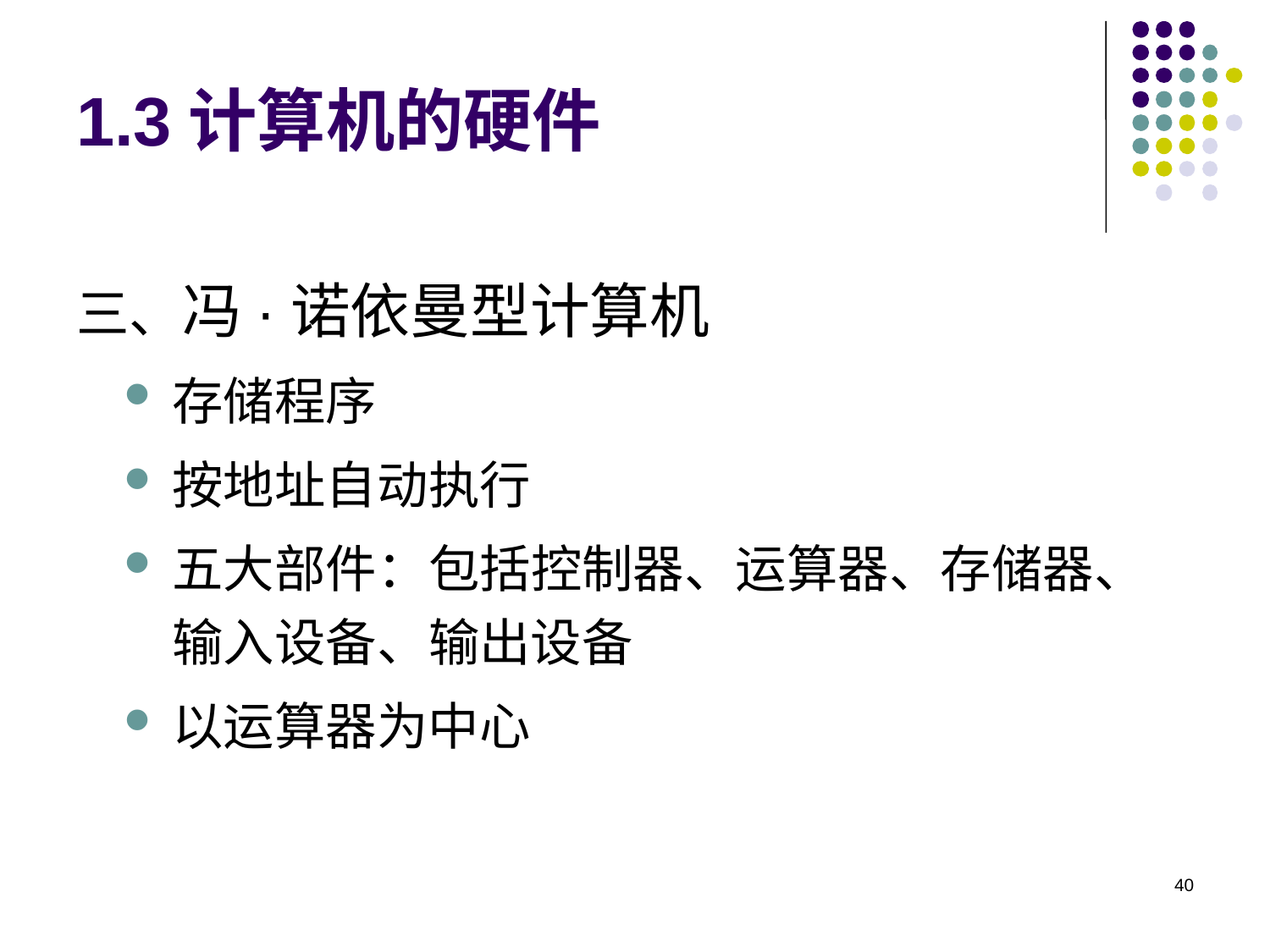

# 1.3计算机的硬件
三、冯·诺依曼型计算机
存储程序
按地址自动执行
五大部件：包括控制器、运算器、存储器、输入设备、输出设备
以运算器为中心

40